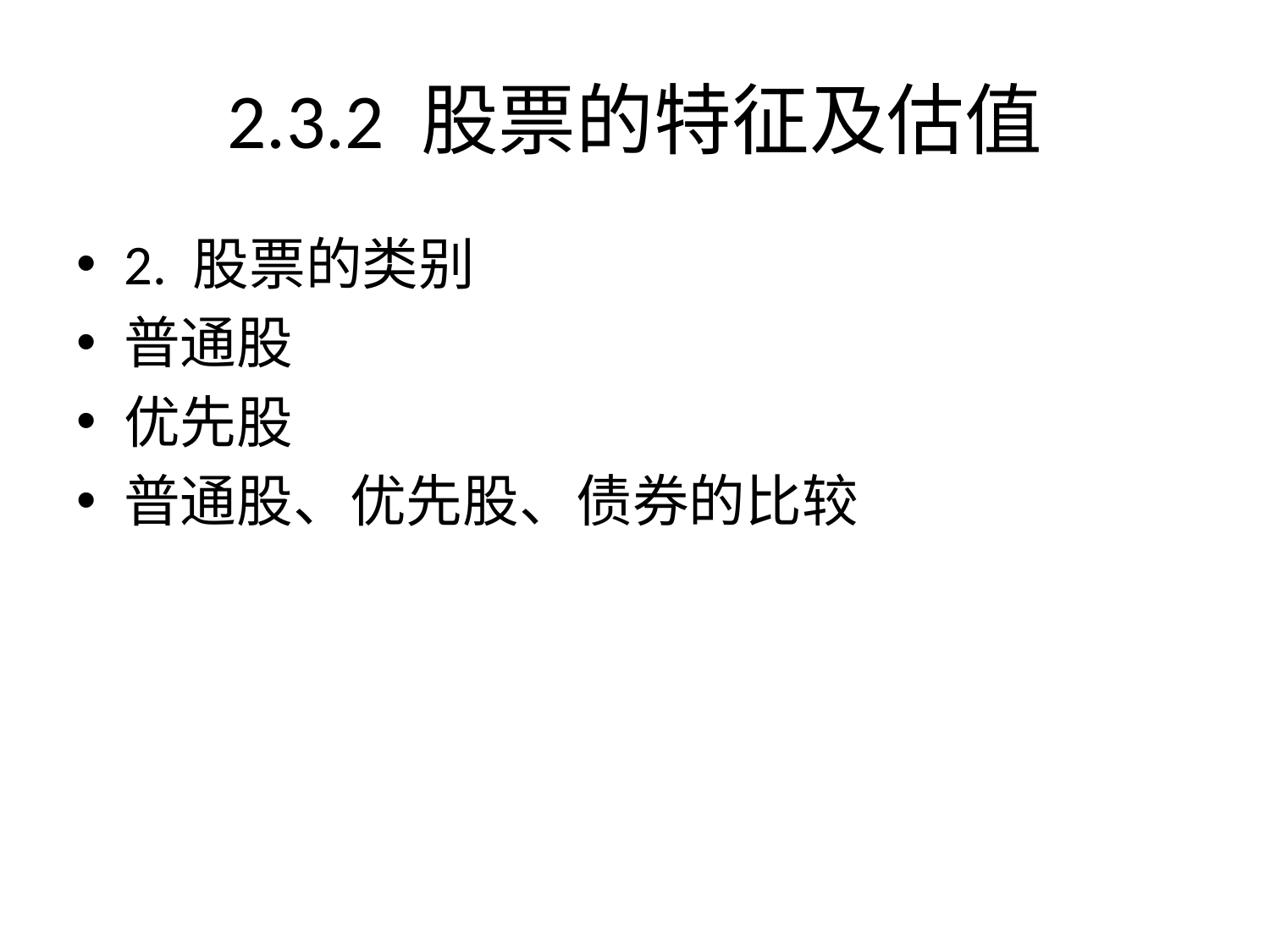

# 2.3.2 股票的特征及估值
2. 股票的类别
普通股
优先股
普通股、优先股、债券的比较